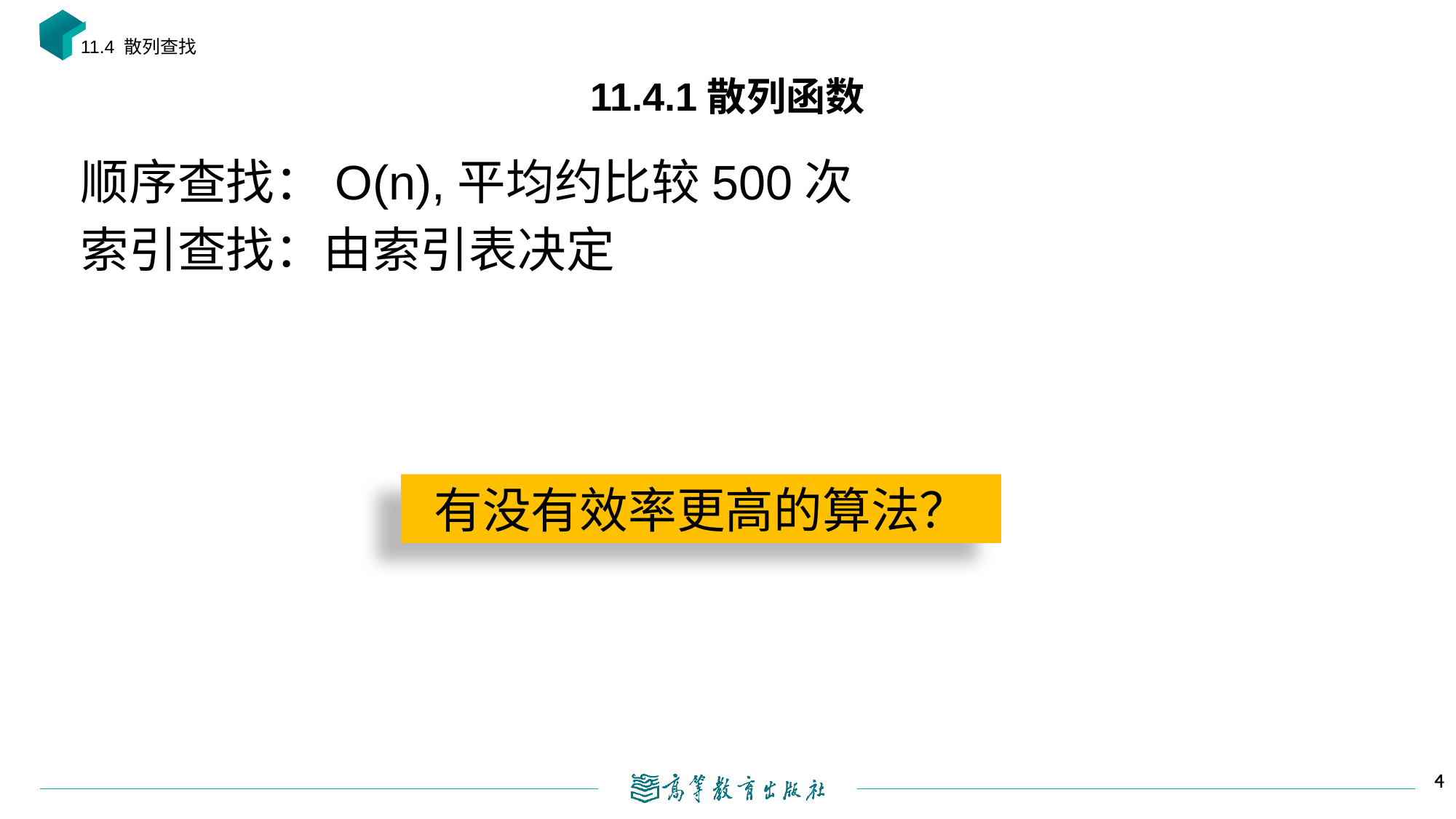

11.4 散列查找
# 11.4.1散列函数
顺序查找：O(n),平均约比较500次
索引查找：由索引表决定
有没有效率更高的算法？
4